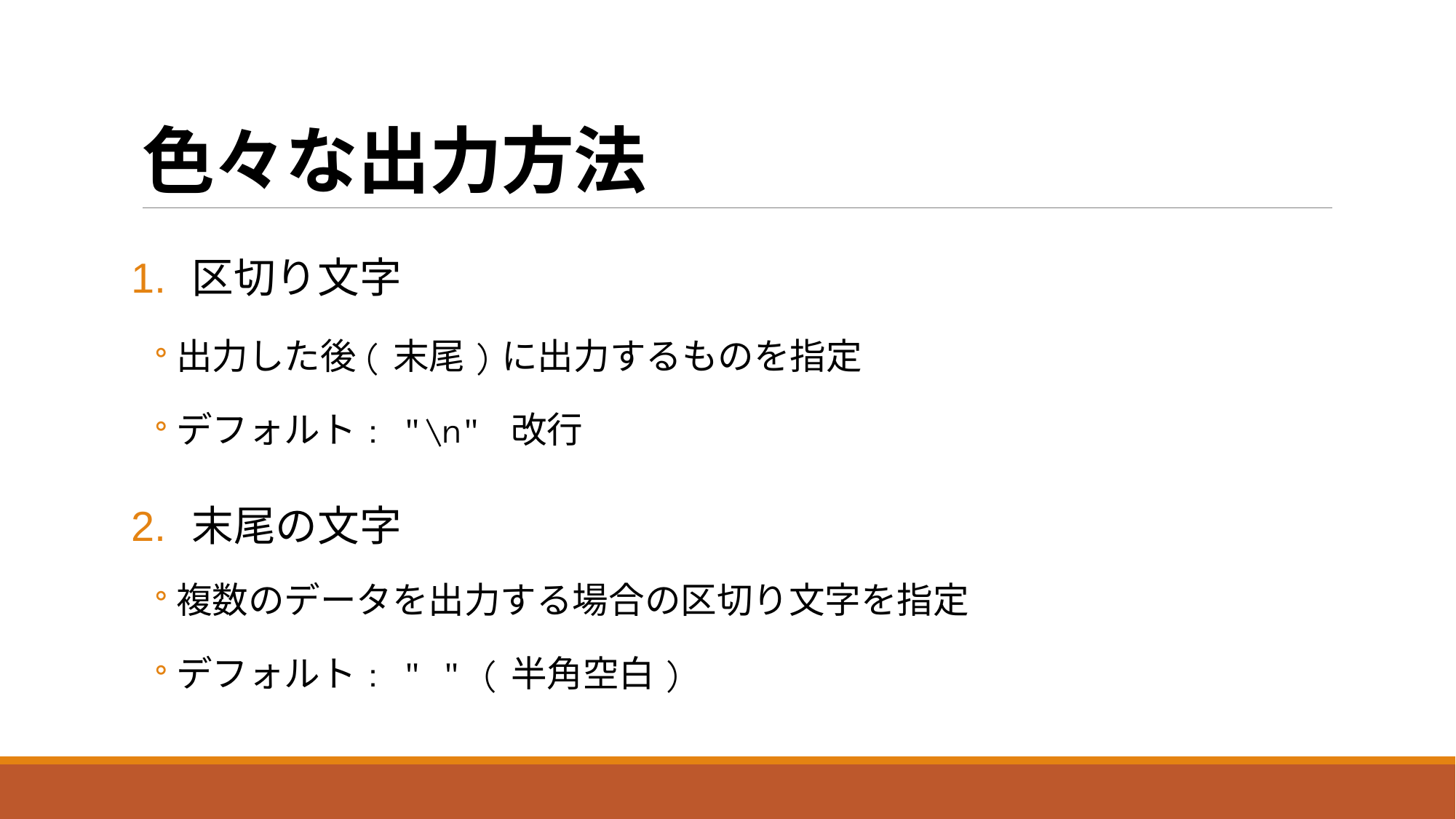

# 色々な出力方法
区切り文字
出力した後(末尾)に出力するものを指定
デフォルト: "\n" 改行
末尾の文字
複数のデータを出力する場合の区切り文字を指定
デフォルト: " " (半角空白)